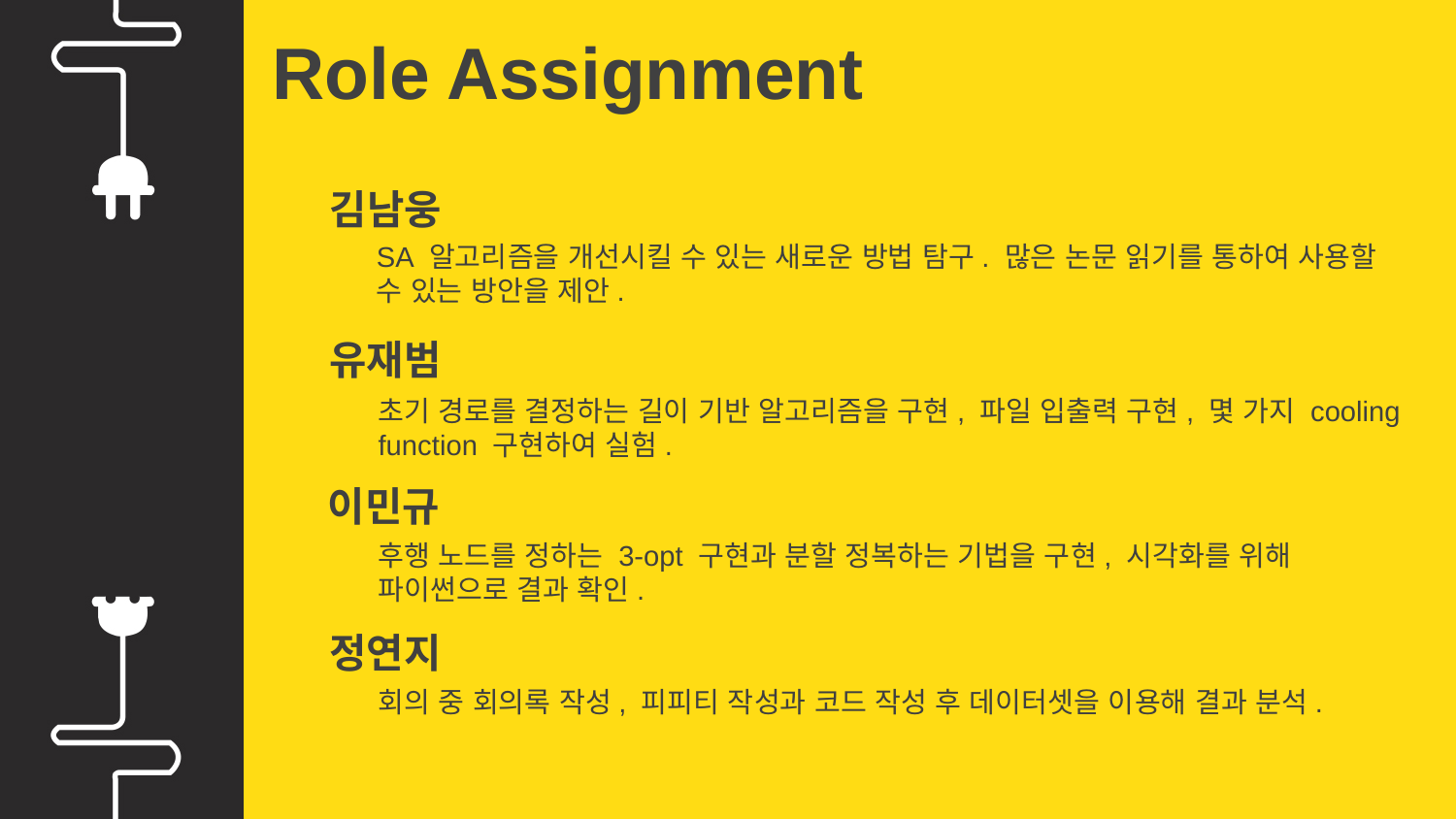

# Role Assignment
김남웅
SA 알고리즘을 개선시킬 수 있는 새로운 방법 탐구. 많은 논문 읽기를 통하여 사용할 수 있는 방안을 제안.
유재범

초기 경로를 결정하는 길이 기반 알고리즘을 구현, 파일 입출력 구현, 몇 가지 cooling function 구현하여 실험.
이민규
후행 노드를 정하는 3-opt 구현과 분할 정복하는 기법을 구현, 시각화를 위해 파이썬으로 결과 확인.
정연지
회의 중 회의록 작성, 피피티 작성과 코드 작성 후 데이터셋을 이용해 결과 분석.